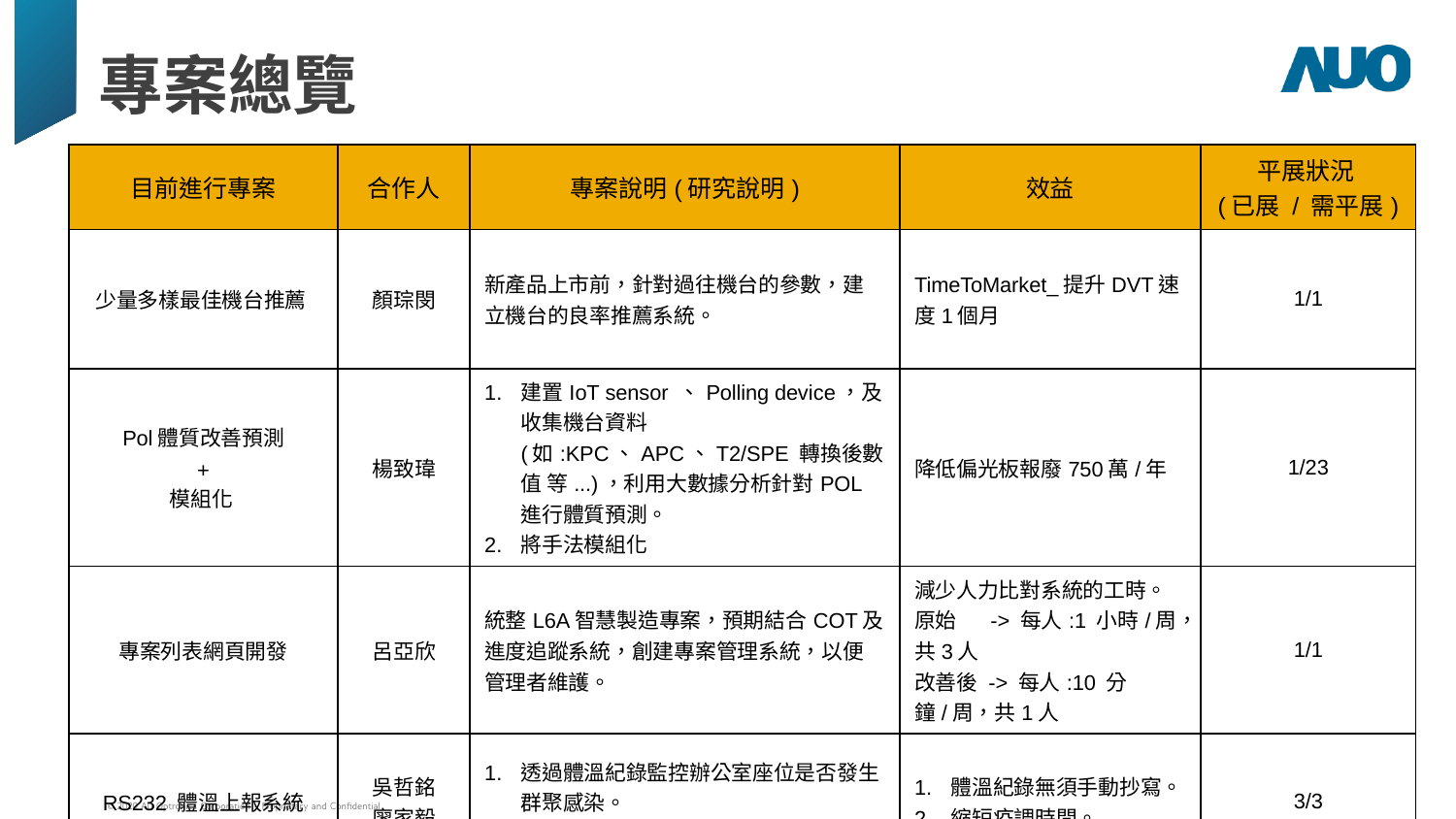

# 專案總覽
| 目前進行專案 | 合作人 | 專案說明(研究說明) | 效益 | 平展狀況 (已展 / 需平展) |
| --- | --- | --- | --- | --- |
| 少量多樣最佳機台推薦 | 顏琮閔 | 新產品上市前，針對過往機台的參數，建立機台的良率推薦系統。 | TimeToMarket\_提升DVT速度1個月 | 1/1 |
| Pol體質改善預測 + 模組化 | 楊致瑋 | 建置IoT sensor 、Polling device，及收集機台資料(如:KPC、APC、T2/SPE 轉換後數值 等...)，利用大數據分析針對POL 進行體質預測。 將手法模組化 | 降低偏光板報廢750萬/年 | 1/23 |
| 專案列表網頁開發 | 呂亞欣 | 統整L6A智慧製造專案，預期結合COT及進度追蹤系統，創建專案管理系統，以便管理者維護。 | 減少人力比對系統的工時。 原始 -> 每人:1 小時/周，共3人 改善後 -> 每人:10 分鐘/周，共1人 | 1/1 |
| RS232 體溫上報系統 | 吳哲銘 廖家毅 | 透過體溫紀錄監控辦公室座位是否發生群聚感染。 體溫塔信號擷取。 | 體溫紀錄無須手動抄寫。 縮短疫調時間。 | 3/3 |